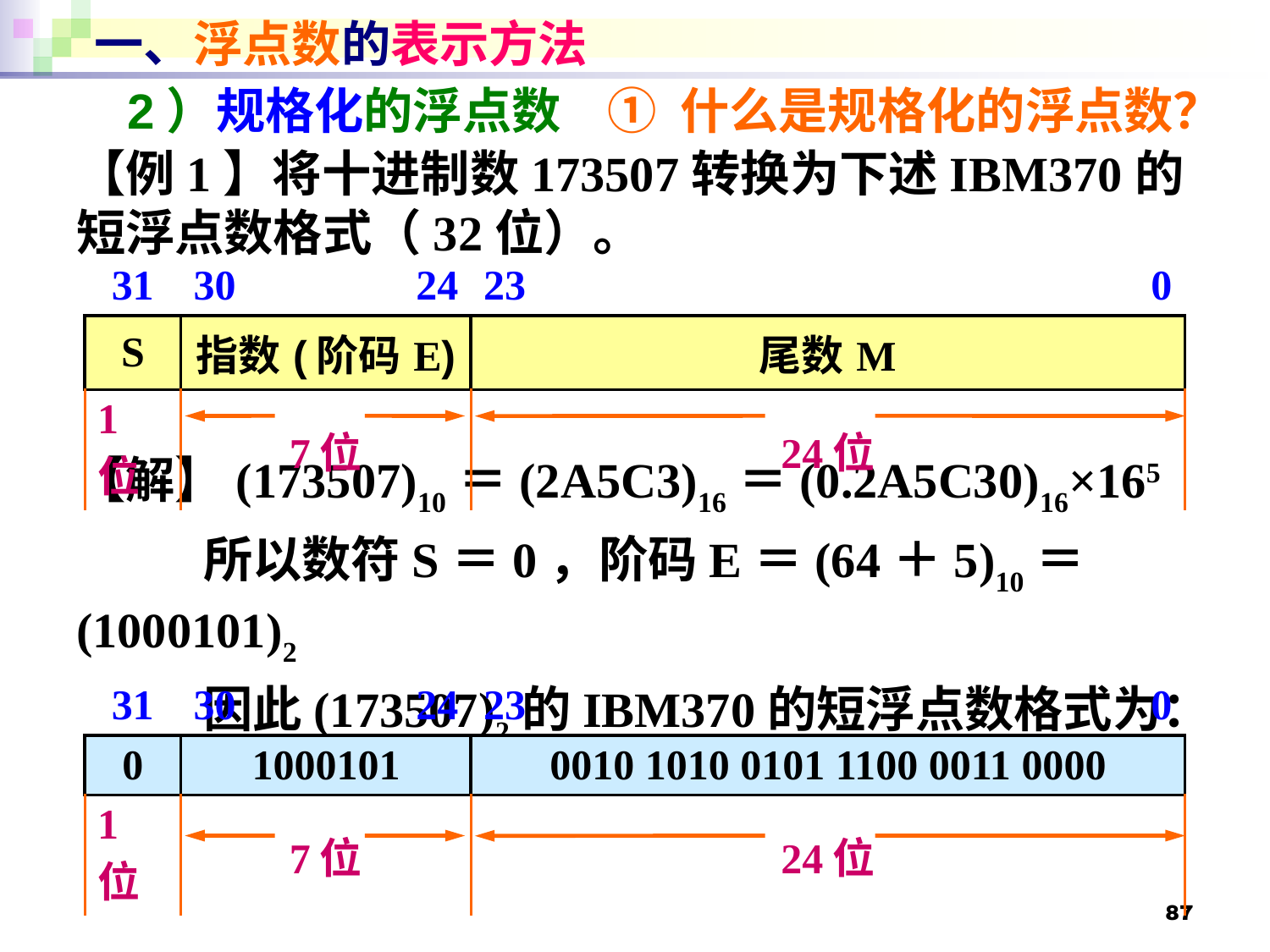

# 一、浮点数的表示方法
2）规格化的浮点数
① 什么是规格化的浮点数？
【例1】将十进制数173507转换为下述IBM370的短浮点数格式（32位）。

【解】(173507)10＝(2A5C3)16＝(0.2A5C30)16×165
	所以数符S＝0，阶码E＝(64＋5)10＝(1000101)2
	因此(173507)2的IBM370的短浮点数格式为：
| 31 | 30 |  | 24 | 23 |  | 0 |
| --- | --- | --- | --- | --- | --- | --- |
| S | 指数(阶码E) |  |  | 尾数M |  |  |
| 1位 | 7位 |  |  | 24位 |  |  |

| 31 | 30 |  | 24 | 23 |  | 0 |
| --- | --- | --- | --- | --- | --- | --- |
| 0 | 1000101 |  |  | 0010 1010 0101 1100 0011 0000 |  |  |
| 1位 | 7位 |  |  | 24位 |  |  |

87